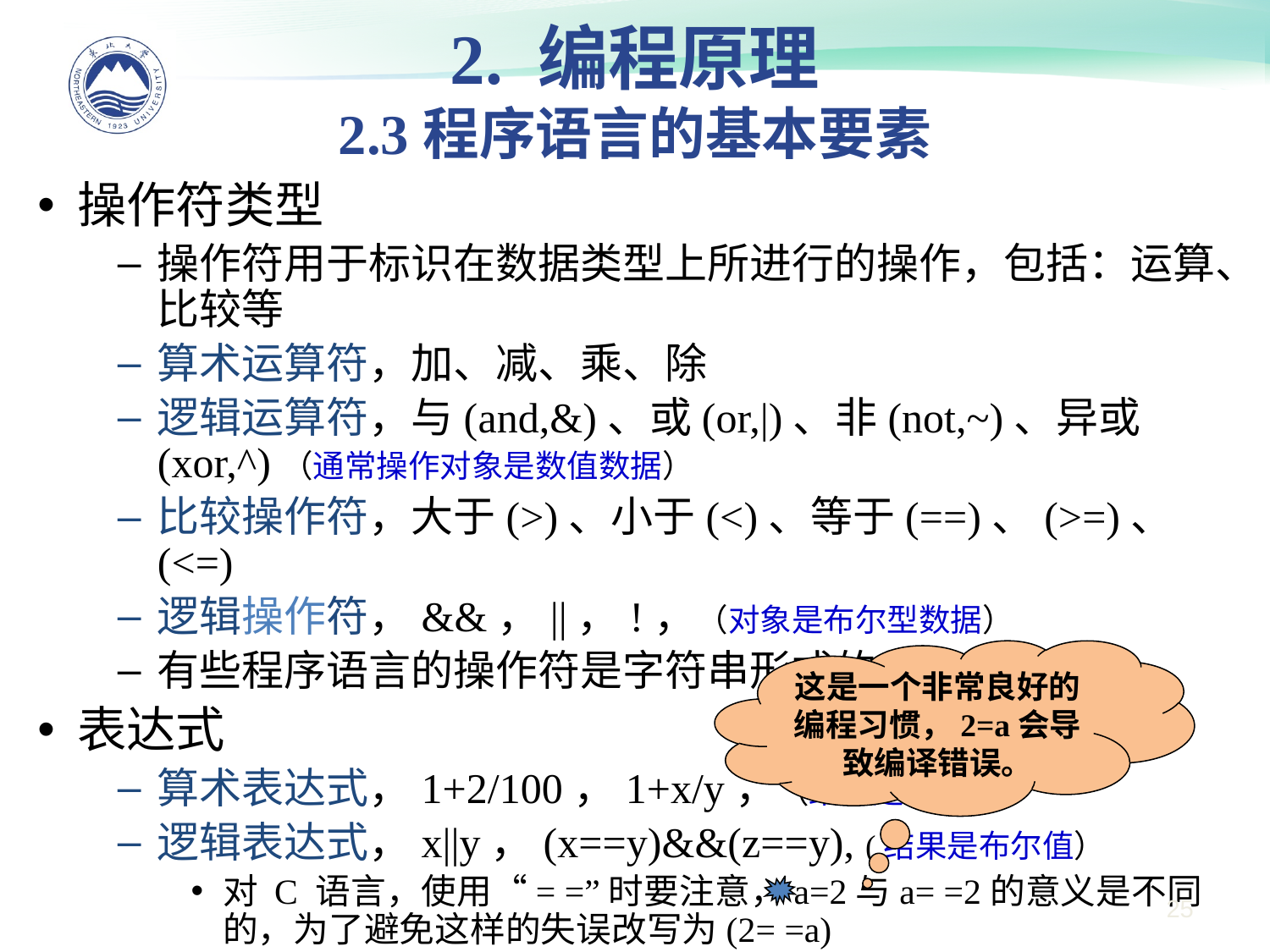

2. 编程原理
2.3程序语言的基本要素
操作符类型
操作符用于标识在数据类型上所进行的操作，包括：运算、比较等
算术运算符，加、减、乘、除
逻辑运算符，与(and,&)、或(or,|)、非(not,~)、异或(xor,^)（通常操作对象是数值数据）
比较操作符，大于(>)、小于(<)、等于(==)、(>=)、(<=)
逻辑操作符，&&，||，!，（对象是布尔型数据）
有些程序语言的操作符是字符串形式的关键字
表达式
算术表达式，1+2/100，1+x/y，（结果是数值）
逻辑表达式，x||y，(x==y)&&(z==y), (结果是布尔值）
对 C 语言，使用“= =”时要注意，a=2与a= =2的意义是不同的，为了避免这样的失误改写为(2= =a)
这是一个非常良好的编程习惯，2=a会导致编译错误。

25